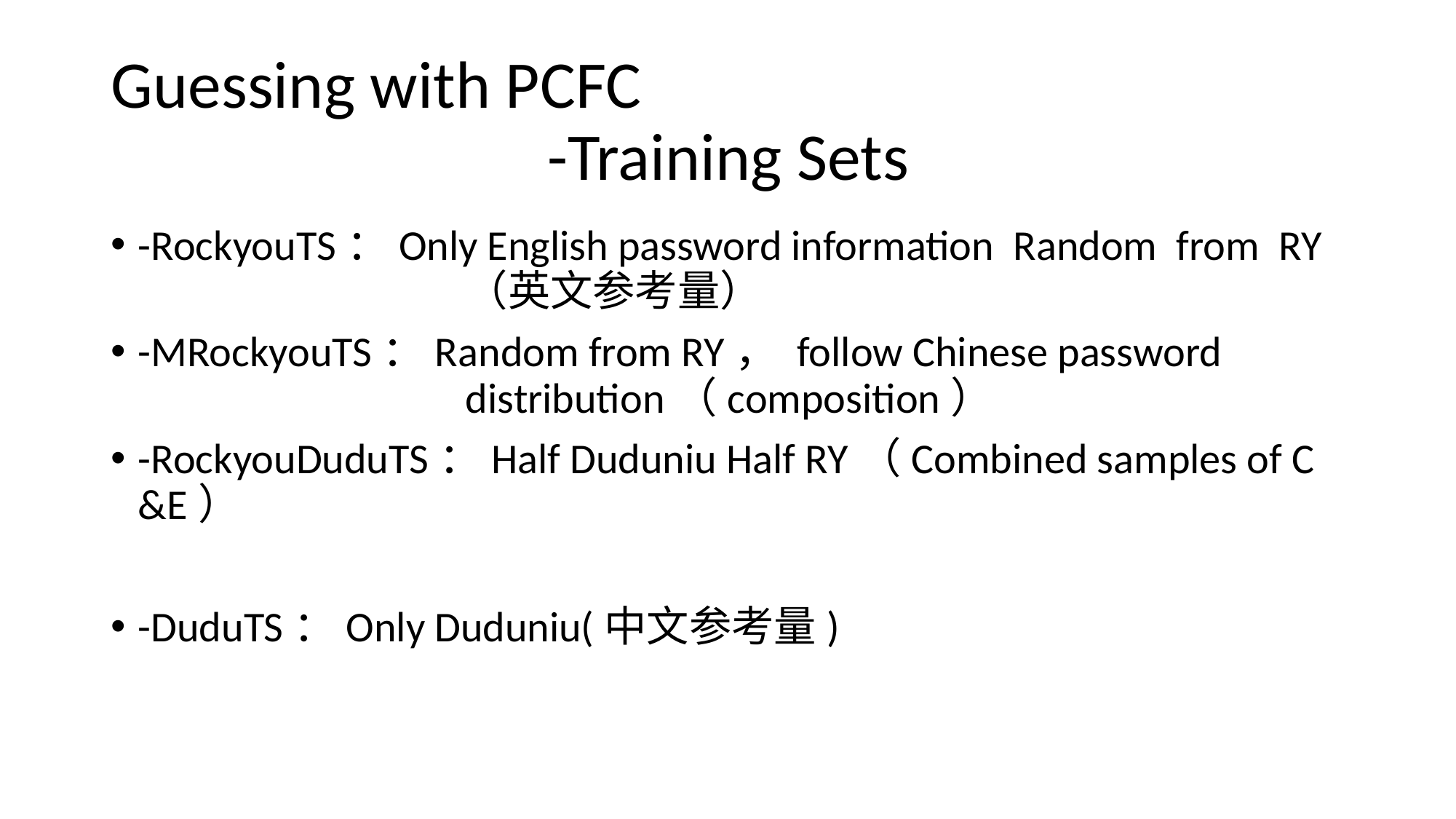

# Guessing with PCFC -Training Sets
-RockyouTS：Only English password information  Random  from  RY				（英文参考量）
-MRockyouTS：Random from RY， follow Chinese password  				distribution（composition）
-RockyouDuduTS：Half Duduniu Half RY（Combined samples of C &E）

-DuduTS：Only Duduniu(中文参考量)